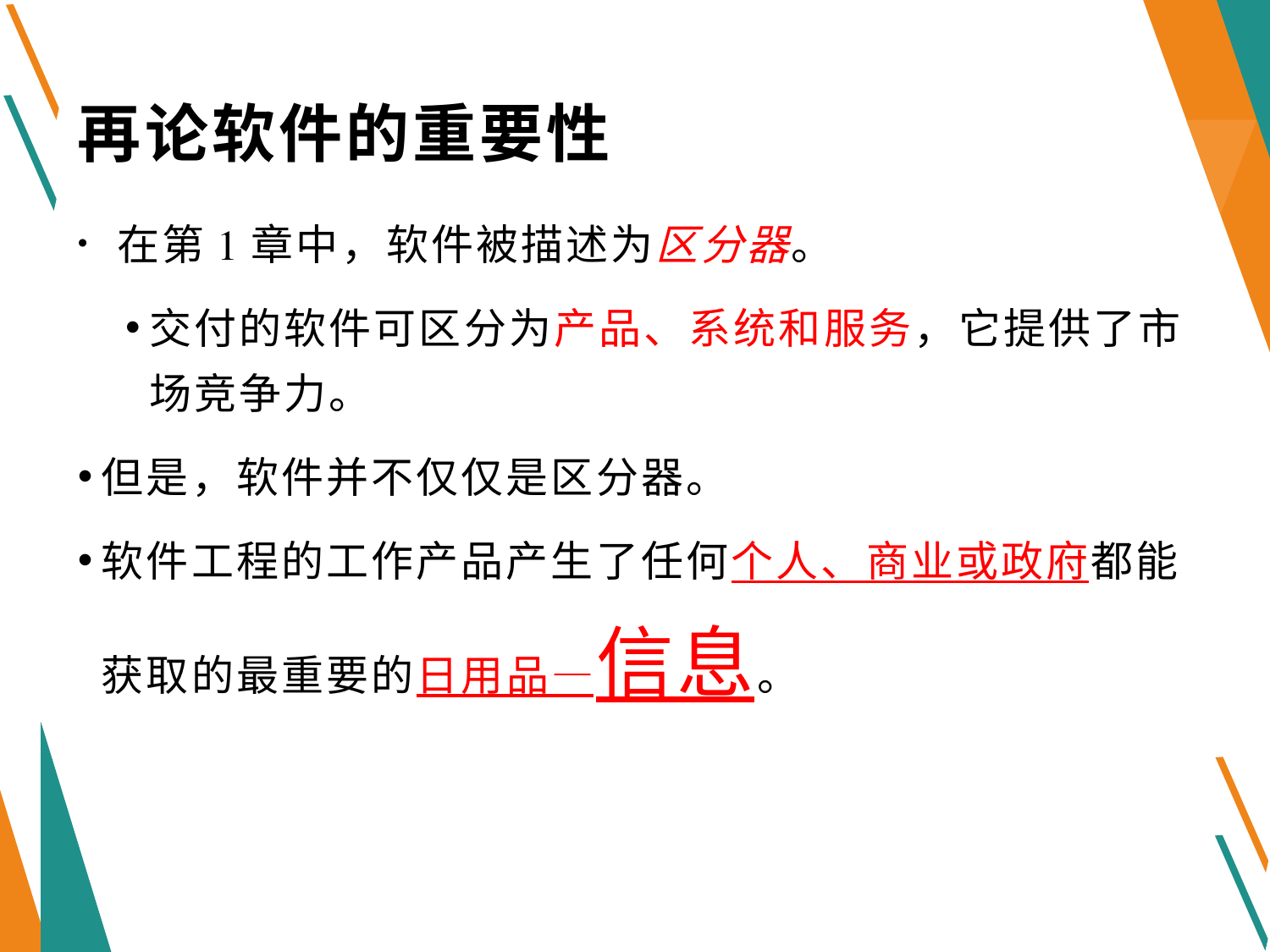

# 再论软件的重要性
 在第1章中，软件被描述为区分器。
交付的软件可区分为产品、系统和服务，它提供了市场竞争力。
但是，软件并不仅仅是区分器。
软件工程的工作产品产生了任何个人、商业或政府都能获取的最重要的日用品—信息。
2